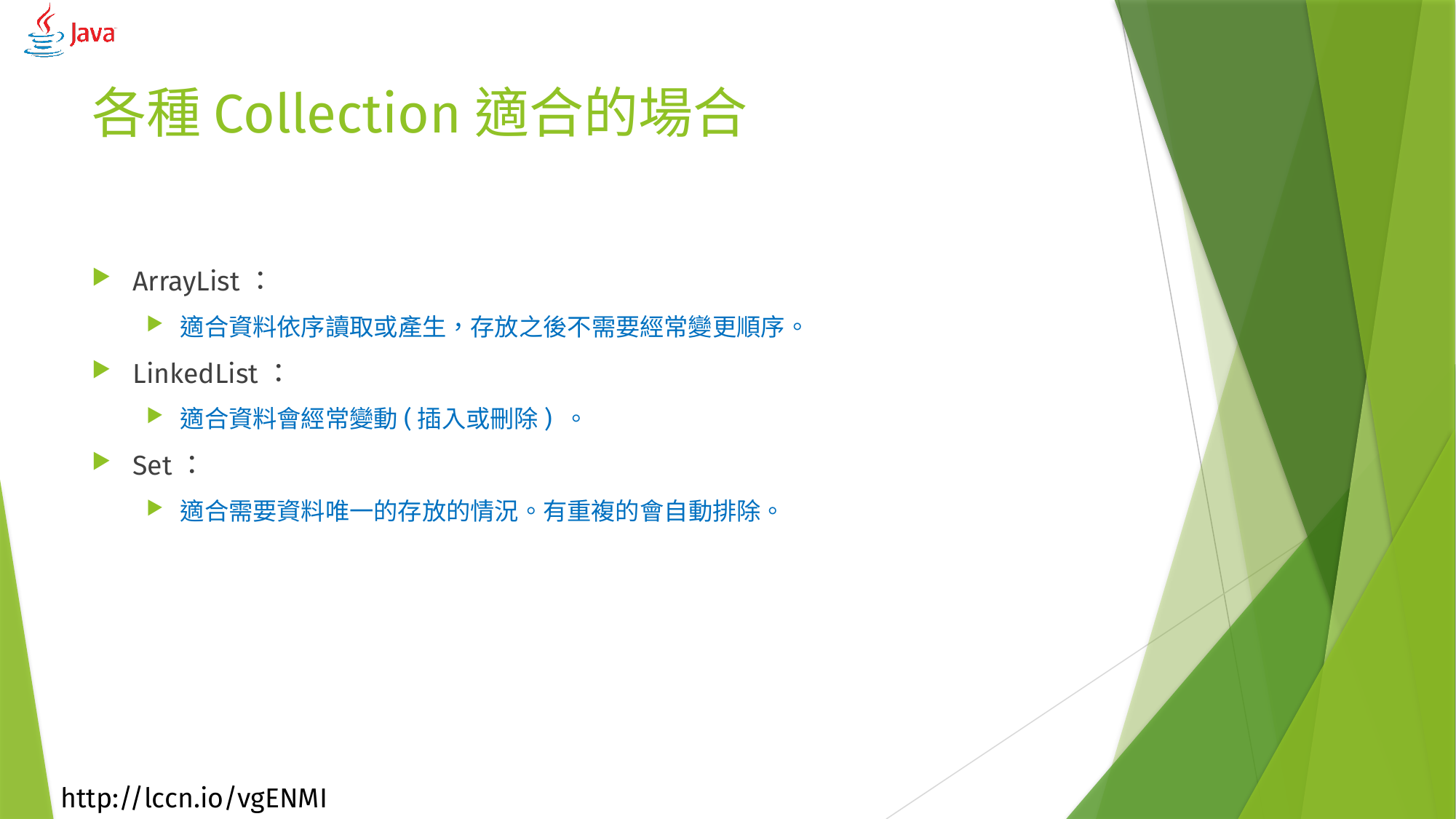

# 各種Collection適合的場合
ArrayList：
適合資料依序讀取或產生，存放之後不需要經常變更順序。
LinkedList：
適合資料會經常變動(插入或刪除) 。
Set：
適合需要資料唯一的存放的情況。有重複的會自動排除。